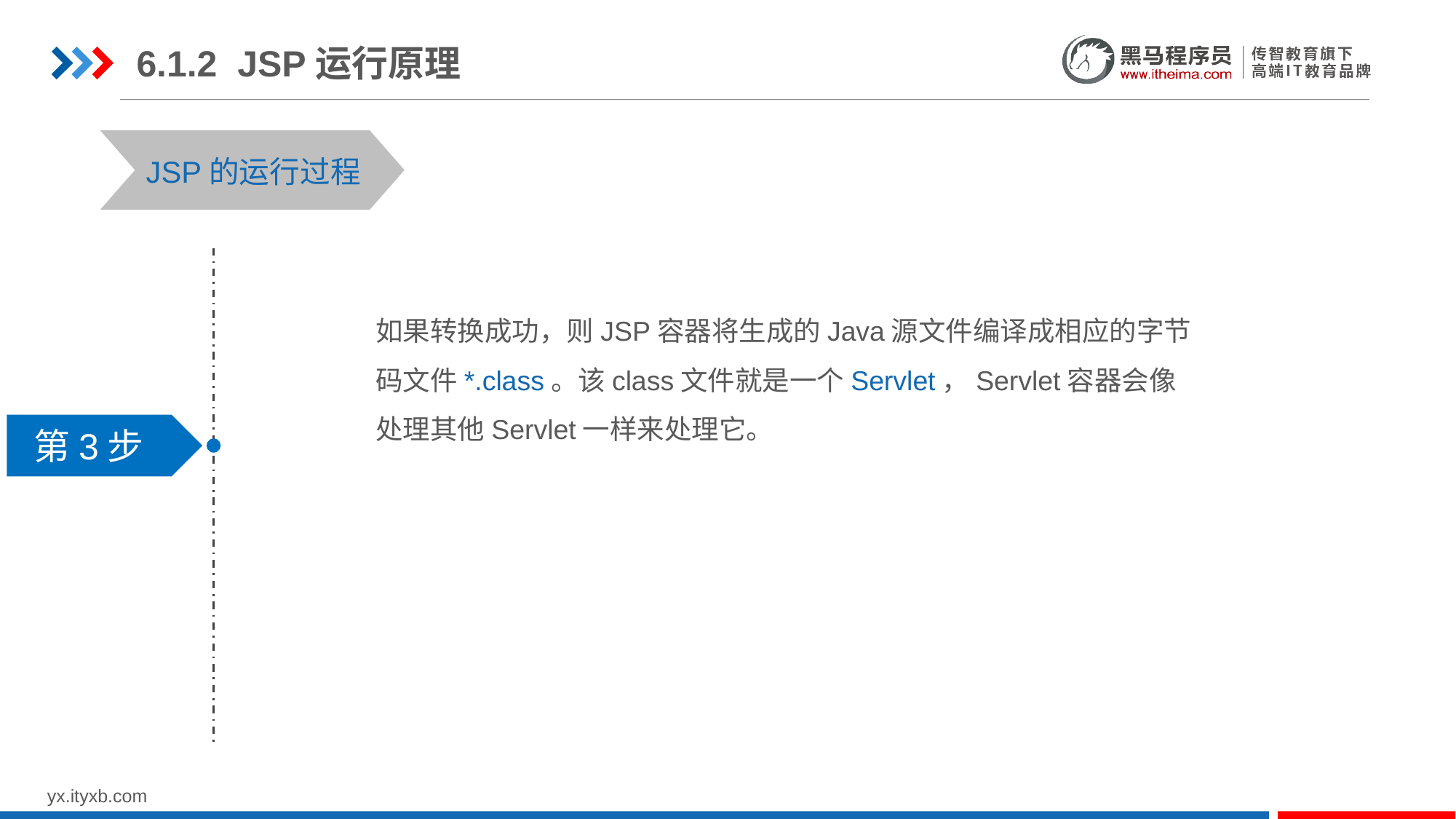

6.1.2  JSP运行原理

JSP的运行过程
如果转换成功，则JSP容器将生成的Java源文件编译成相应的字节码文件*.class。该class文件就是一个Servlet，Servlet容器会像处理其他Servlet一样来处理它。

第3步